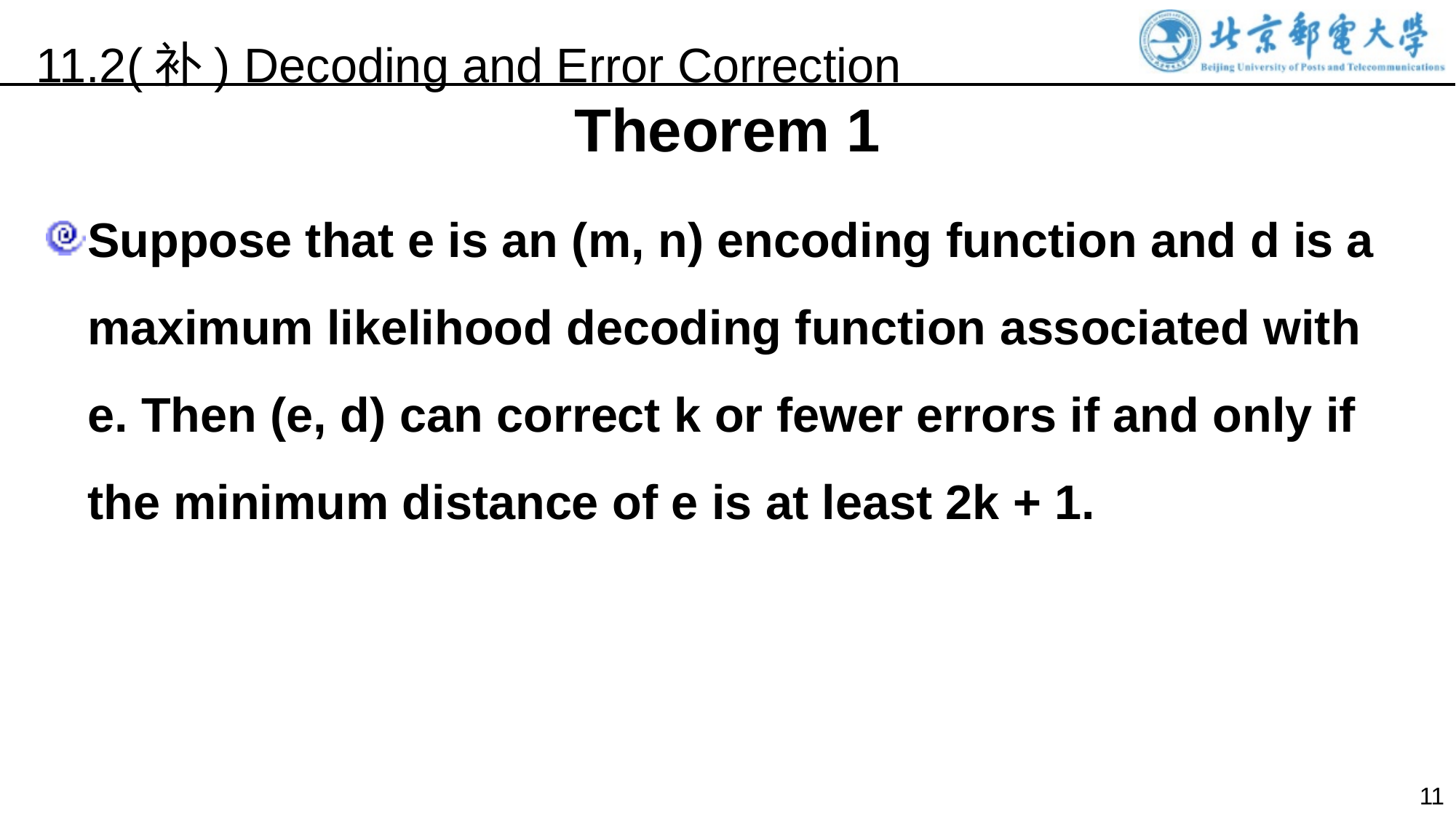

11.2(补) Decoding and Error Correction
Theorem 1
Suppose that e is an (m, n) encoding function and d is a maximum likelihood decoding function associated with e. Then (e, d) can correct k or fewer errors if and only if the minimum distance of e is at least 2k + 1.